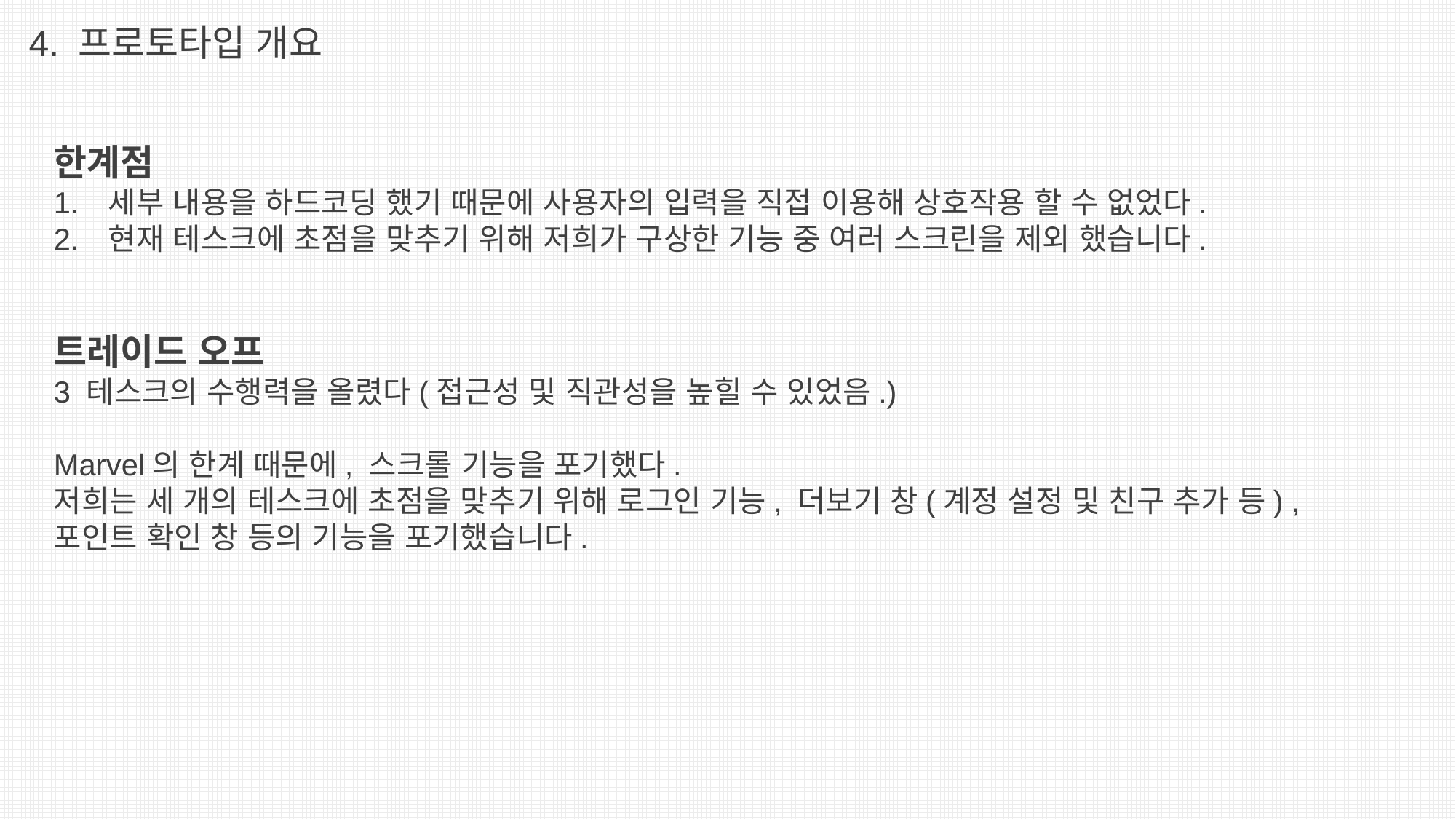

4. 프로토타입 개요
한계점
세부 내용을 하드코딩 했기 때문에 사용자의 입력을 직접 이용해 상호작용 할 수 없었다.
현재 테스크에 초점을 맞추기 위해 저희가 구상한 기능 중 여러 스크린을 제외 했습니다.

트레이드 오프
3 테스크의 수행력을 올렸다(접근성 및 직관성을 높힐 수 있었음.)

Marvel의 한계 때문에, 스크롤 기능을 포기했다.
저희는 세 개의 테스크에 초점을 맞추기 위해 로그인 기능, 더보기 창(계정 설정 및 친구 추가 등) ,
포인트 확인 창 등의 기능을 포기했습니다.